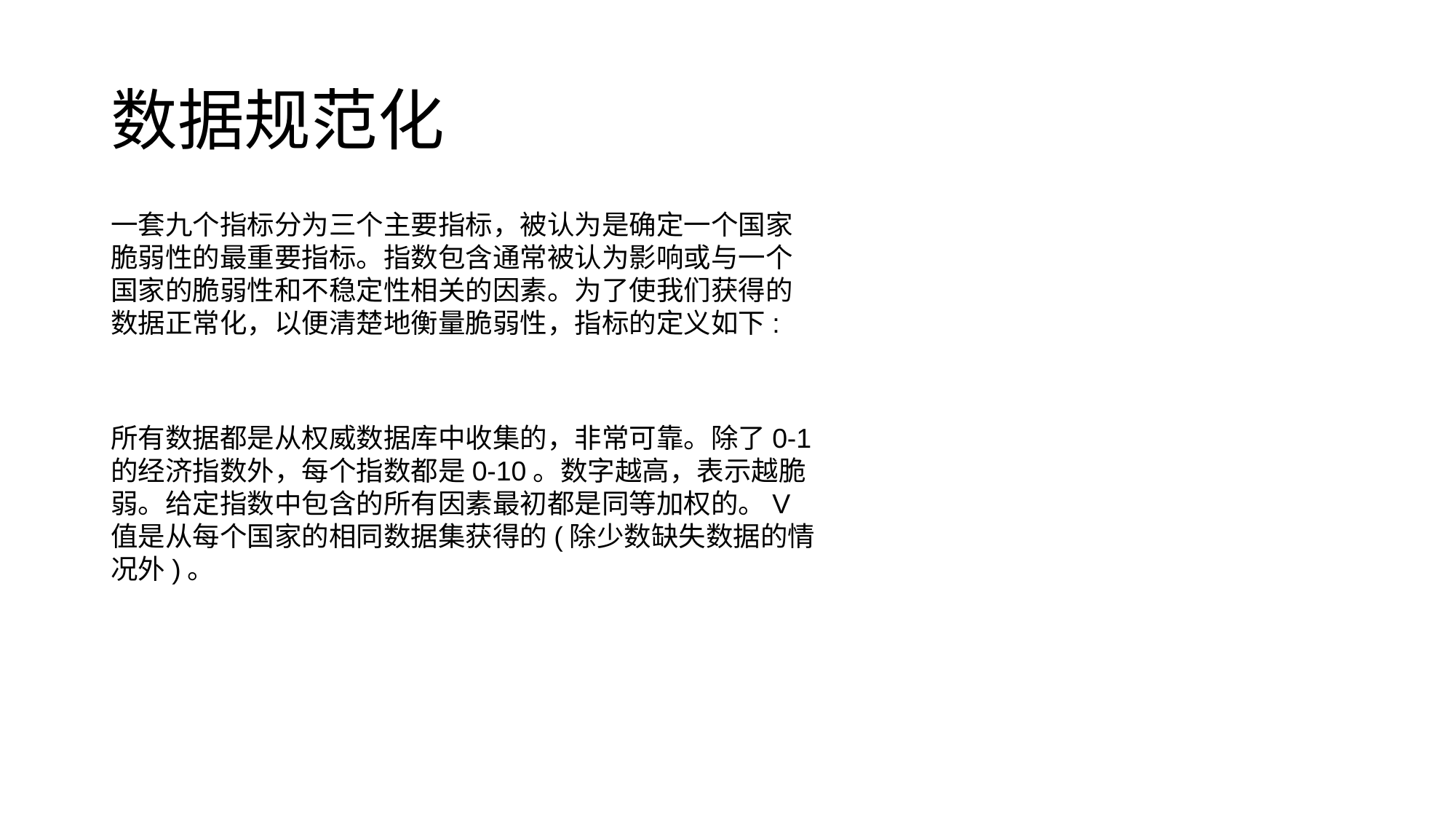

# 数据规范化
一套九个指标分为三个主要指标，被认为是确定一个国家脆弱性的最重要指标。指数包含通常被认为影响或与一个国家的脆弱性和不稳定性相关的因素。为了使我们获得的数据正常化，以便清楚地衡量脆弱性，指标的定义如下:
所有数据都是从权威数据库中收集的，非常可靠。除了0-1的经济指数外，每个指数都是0-10。数字越高，表示越脆弱。给定指数中包含的所有因素最初都是同等加权的。V值是从每个国家的相同数据集获得的(除少数缺失数据的情况外)。